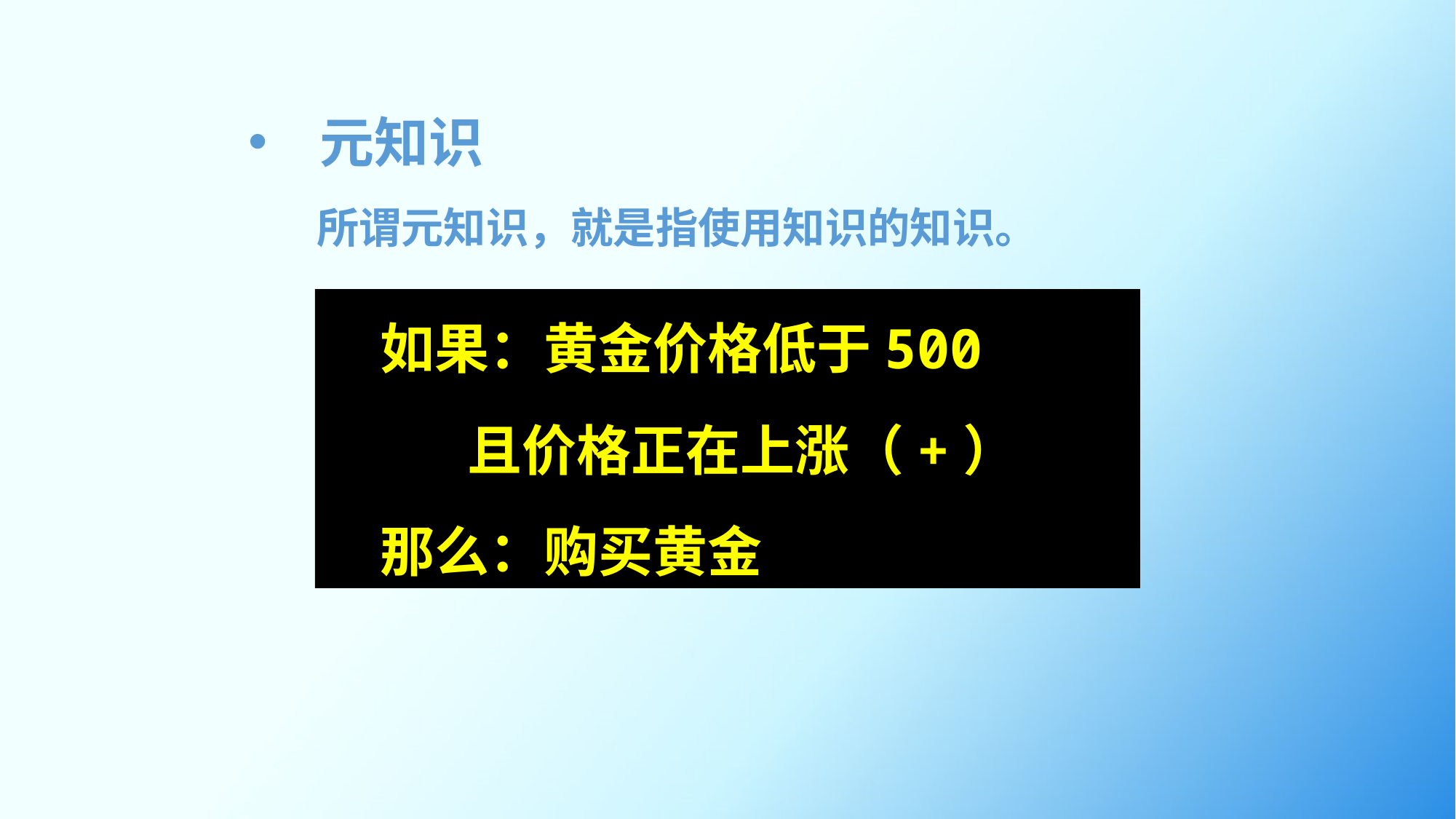

元知识
      所谓元知识，就是指使用知识的知识。
如果：黄金价格低于500
      且价格正在上涨（+）
那么：购买黄金